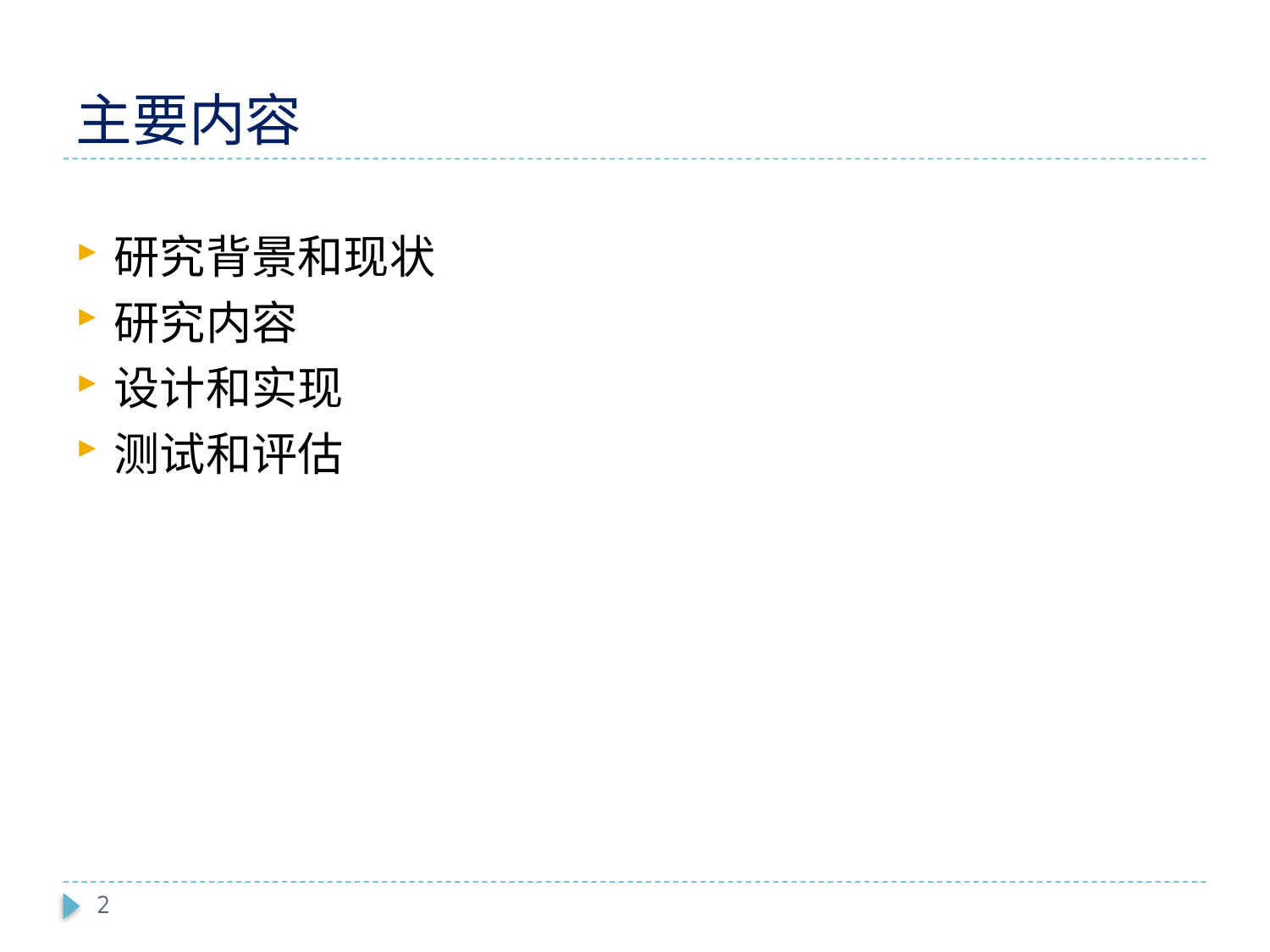

# 主要内容
研究背景和现状
研究内容
设计和实现
测试和评估
2